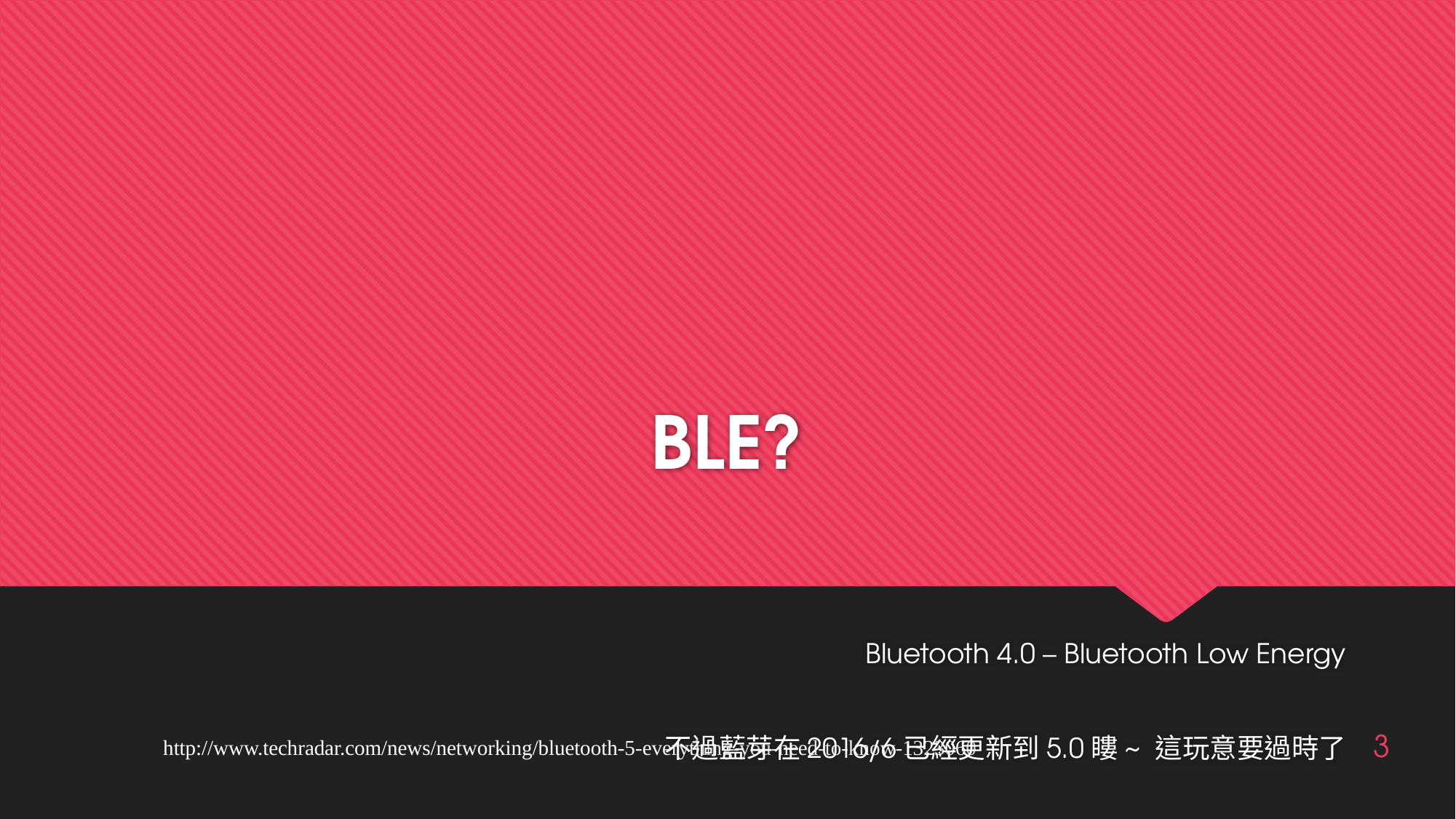

# BLE?
Bluetooth 4.0 – Bluetooth Low Energy

不過藍芽在2016/6已經更新到5.0瞜~ 這玩意要過時了

3
http://www.techradar.com/news/networking/bluetooth-5-everything-you-need-to-know-1323060